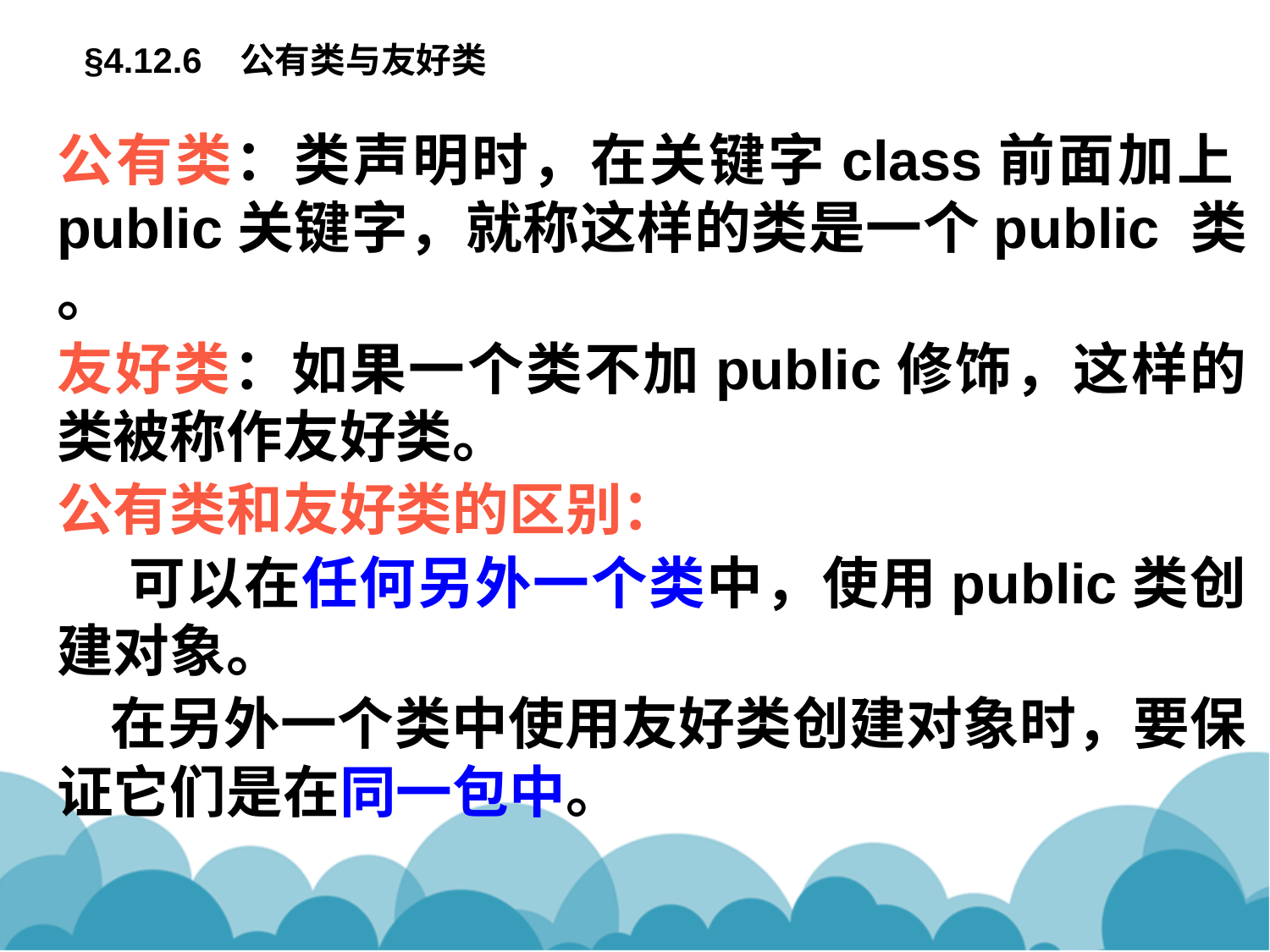

§4.12.6   公有类与友好类
公有类：类声明时，在关键字class前面加上public关键字，就称这样的类是一个public 类 。
友好类：如果一个类不加public修饰，这样的类被称作友好类。
公有类和友好类的区别：
    可以在任何另外一个类中，使用public类创建对象。
   在另外一个类中使用友好类创建对象时，要保证它们是在同一包中。

125